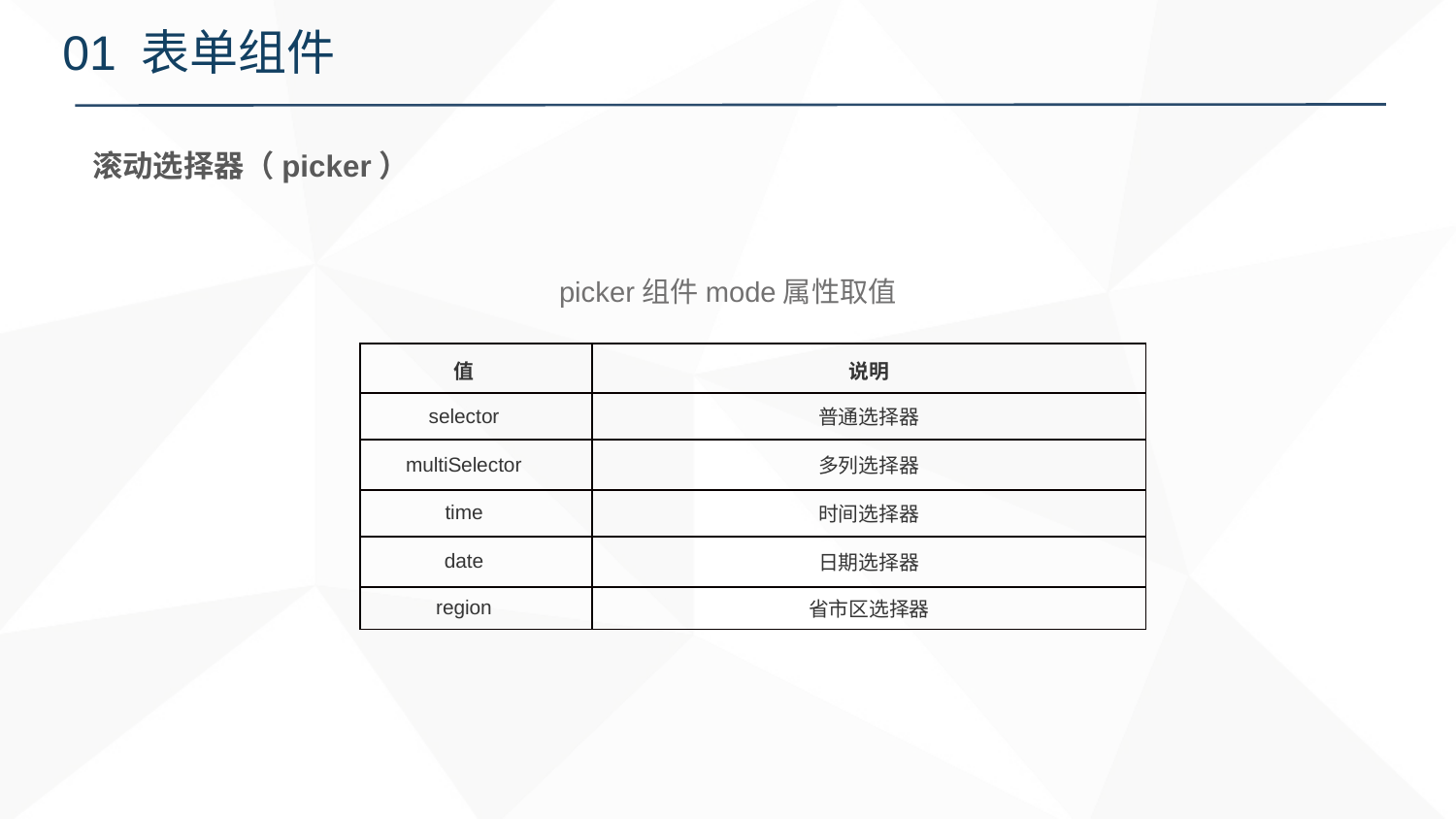

# 01 表单组件
滚动选择器（picker）
picker组件mode属性取值
| 值 | 说明 |
| --- | --- |
| selector | 普通选择器 |
| multiSelector | 多列选择器 |
| time | 时间选择器 |
| date | 日期选择器 |
| region | 省市区选择器 |